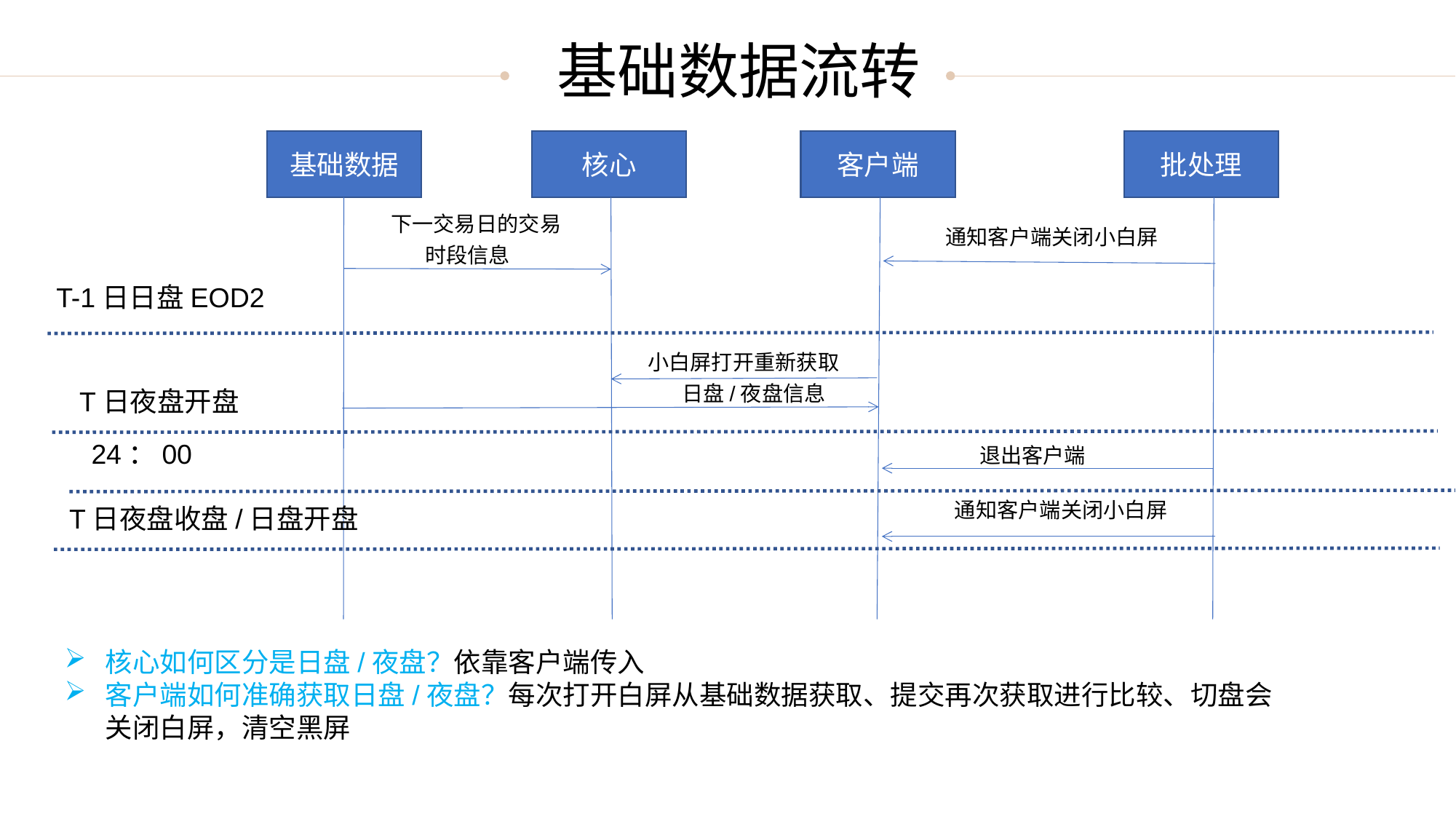

基础数据流转
基础数据
核心
客户端
批处理

下一交易日的交易时段信息
通知客户端关闭小白屏
 T-1日日盘EOD2
小白屏打开重新获取日盘/夜盘信息
 T日夜盘开盘
退出客户端
 24：00
通知客户端关闭小白屏
 T日夜盘收盘/日盘开盘
核心如何区分是日盘/夜盘？依靠客户端传入
客户端如何准确获取日盘/夜盘？每次打开白屏从基础数据获取、提交再次获取进行比较、切盘会关闭白屏，清空黑屏